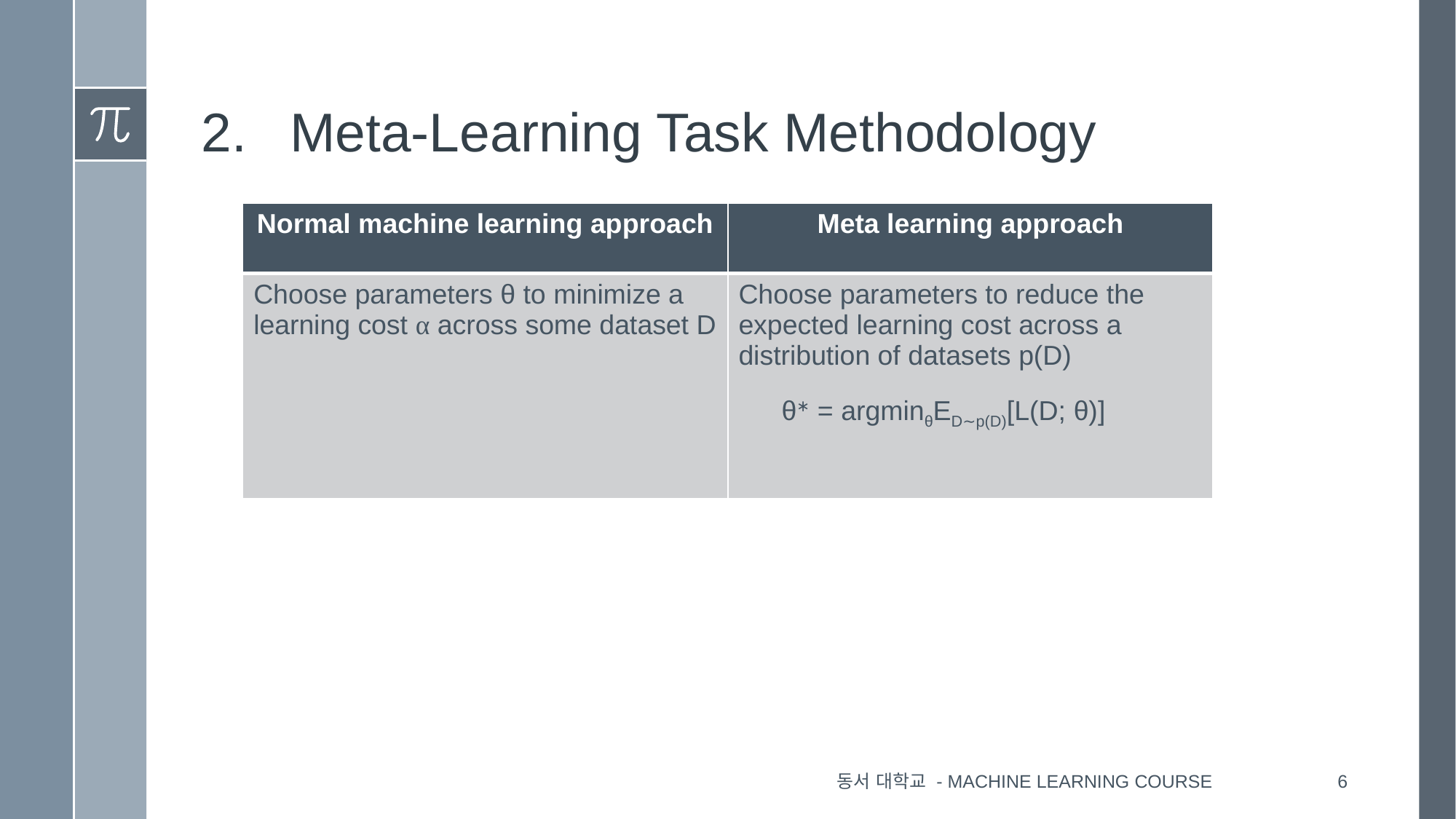

# Meta-Learning Task Methodology

| Normal machine learning approach | Meta learning approach |
| --- | --- |
| Choose parameters θ to minimize a learning cost α across some dataset D | Choose parameters to reduce the expected learning cost across a distribution of datasets p(D) |
θ∗ = argminθED∼p(D)[L(D; θ)]
동서 대학교 - Machine Learning Course
6